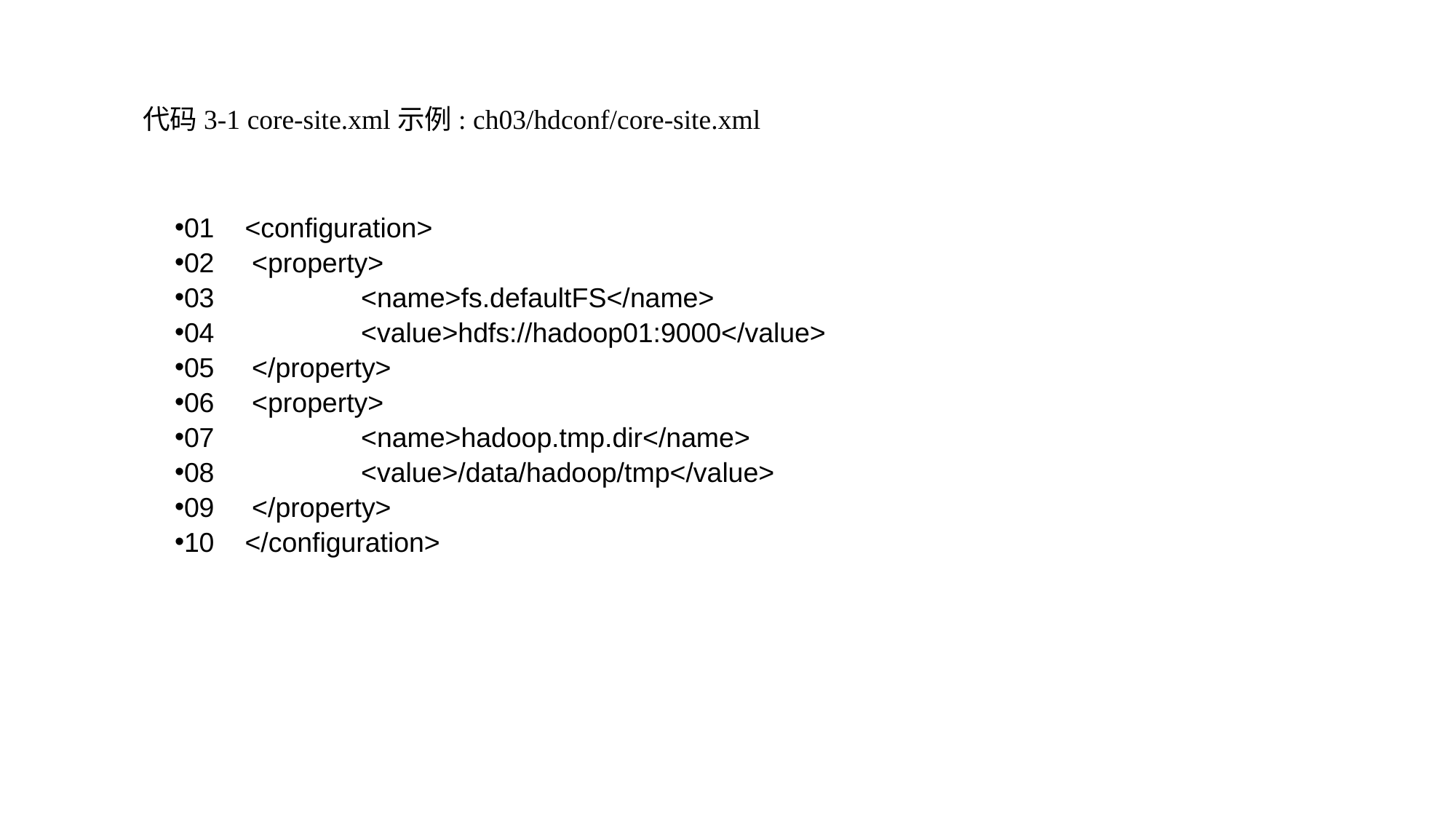

# 代码3-1 core-site.xml示例: ch03/hdconf/core-site.xml
01    <configuration>
02    	<property>
03    		<name>fs.defaultFS</name>
04    		<value>hdfs://hadoop01:9000</value>
05    	</property>
06    	<property>
07    		<name>hadoop.tmp.dir</name>
08    		<value>/data/hadoop/tmp</value>
09    	</property>
10    </configuration>